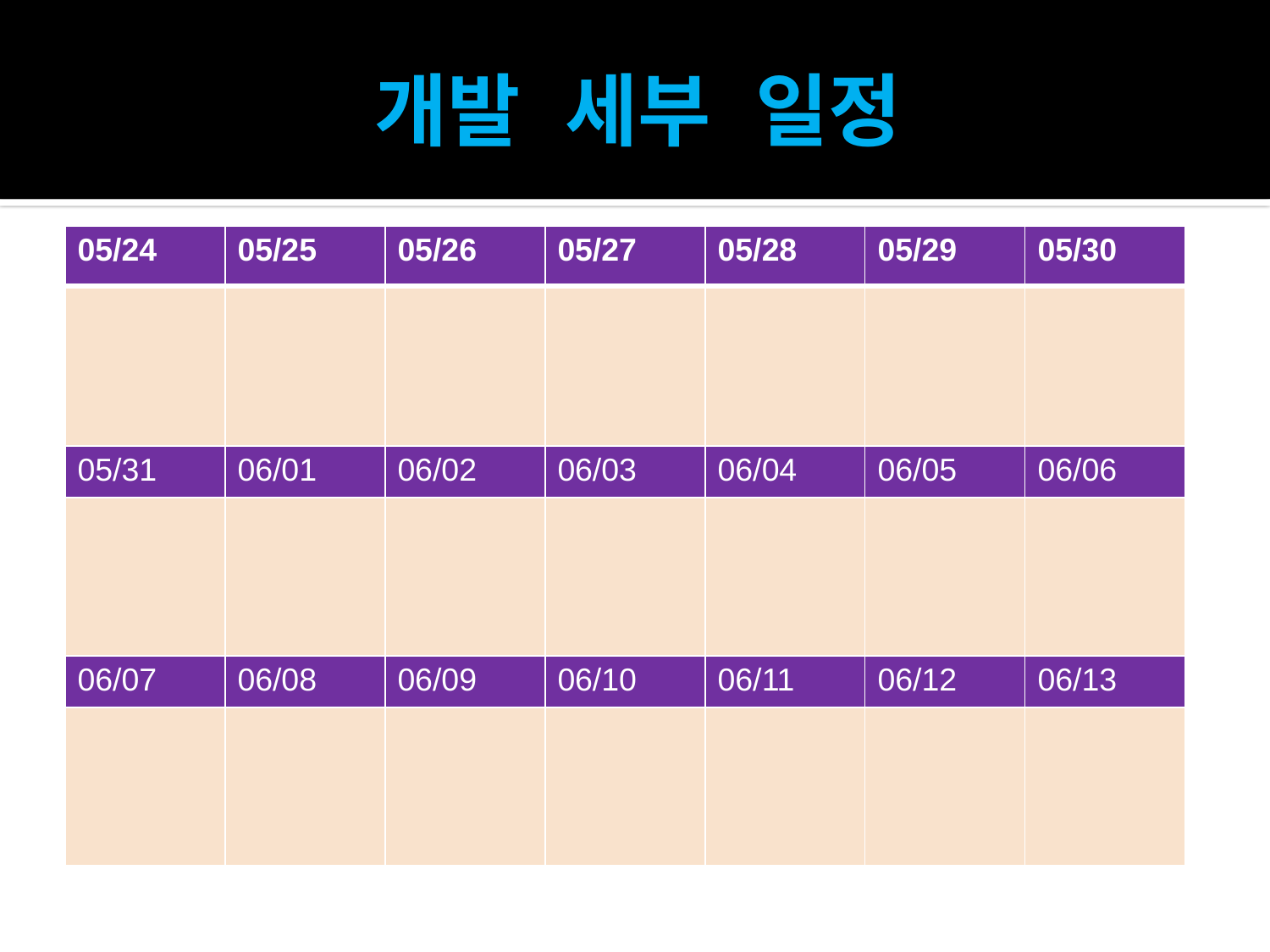

# 개발  세부  일정
| 05/24 | 05/25 | 05/26 | 05/27 | 05/28 | 05/29 | 05/30 |
| --- | --- | --- | --- | --- | --- | --- |
|  |  |  |  |  |  |  |
| 05/31 | 06/01 | 06/02 | 06/03 | 06/04 | 06/05 | 06/06 |
|  |  |  |  |  |  |  |
| 06/07 | 06/08 | 06/09 | 06/10 | 06/11 | 06/12 | 06/13 |
|  |  |  |  |  |  |  |